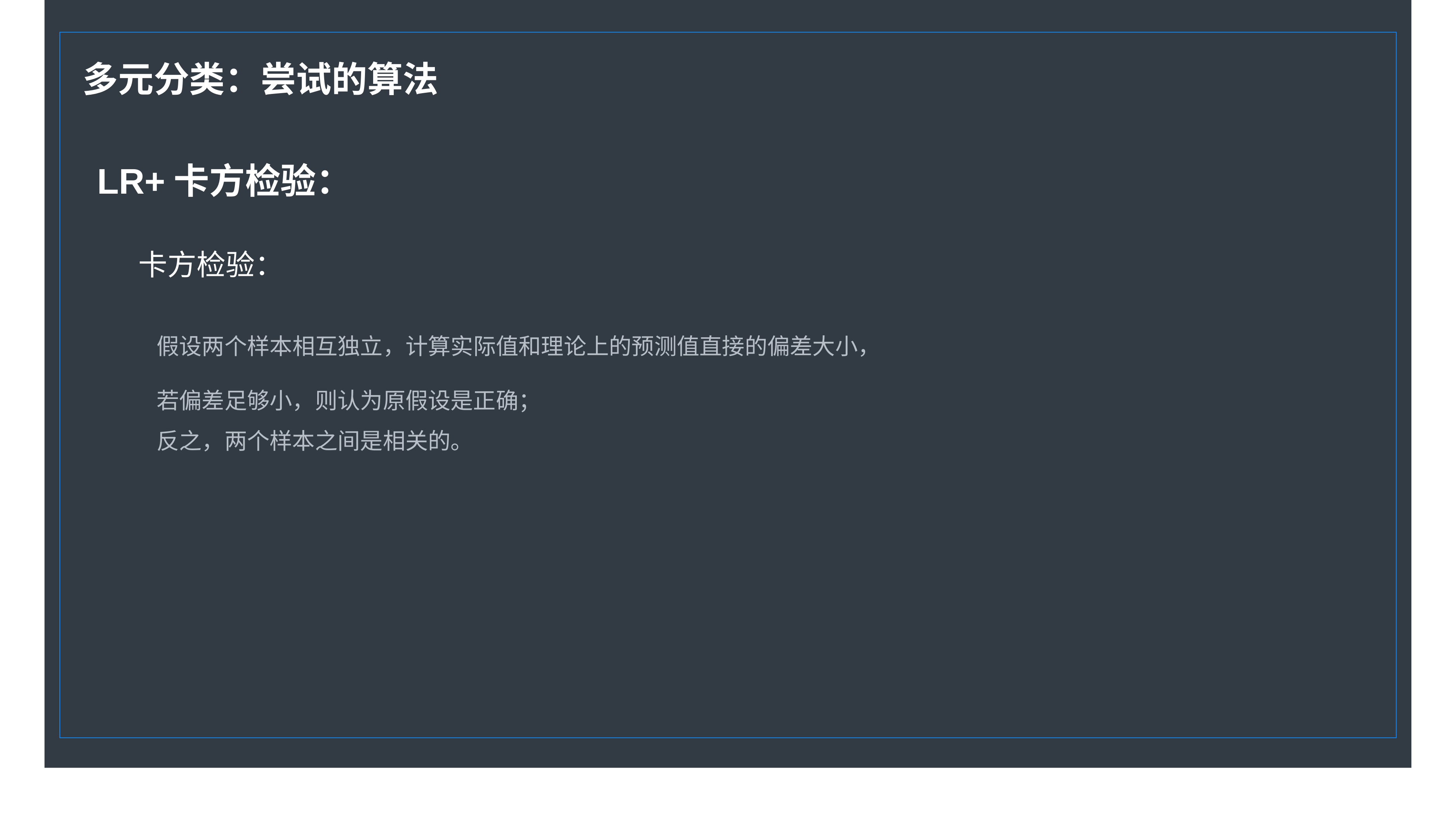

多元分类：尝试的算法
LR+卡方检验：
卡方检验：
假设两个样本​相互独立，计算实际值和理论上的预测值直接的偏差大小，

若偏差足够小，则认为原假设是正确；
反之，两个样本之间是相关的。